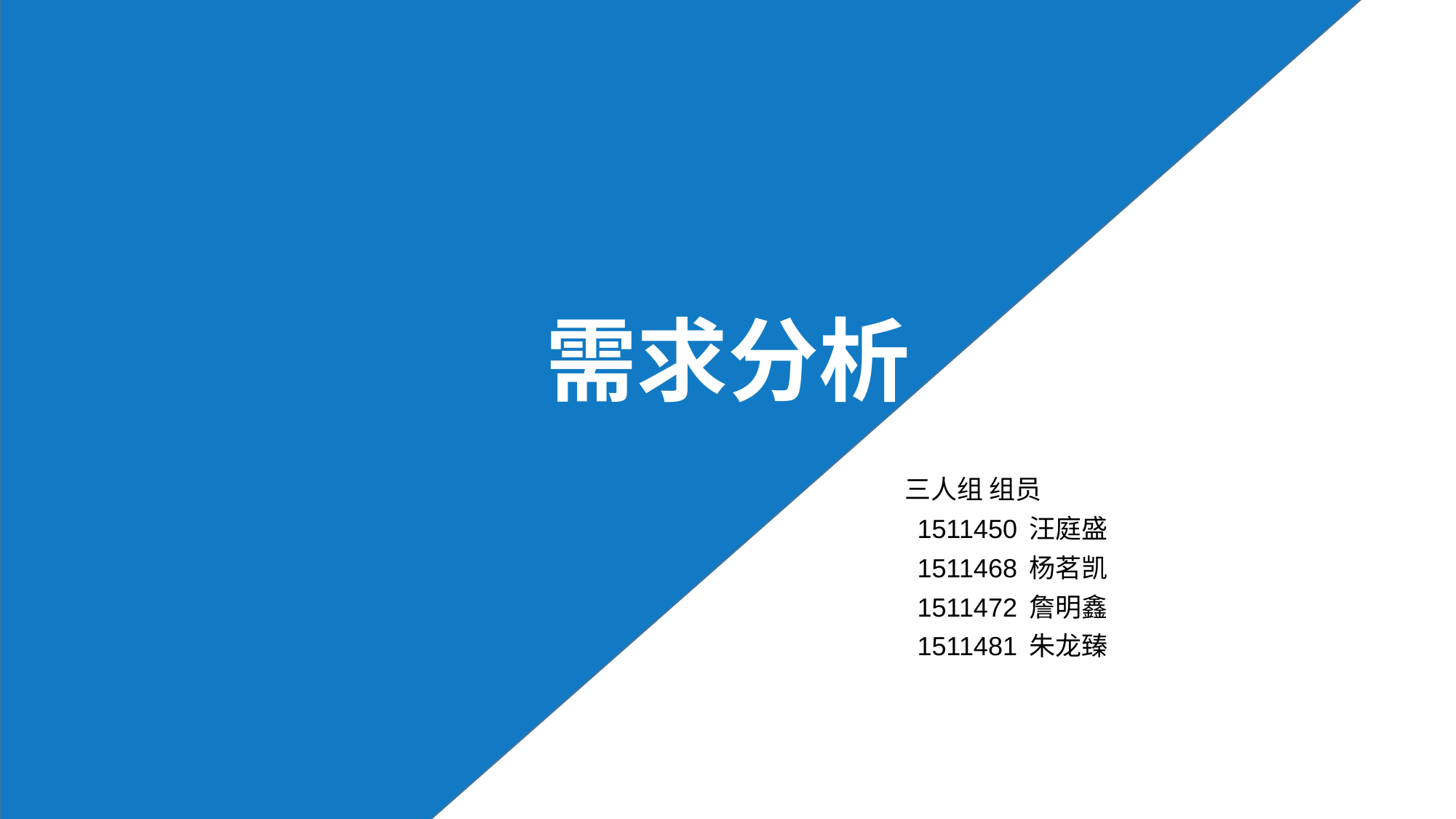

# 需求分析
三人组 组员
		1511450 汪庭盛
		1511468 杨茗凯
		1511472 詹明鑫
		1511481 朱龙臻